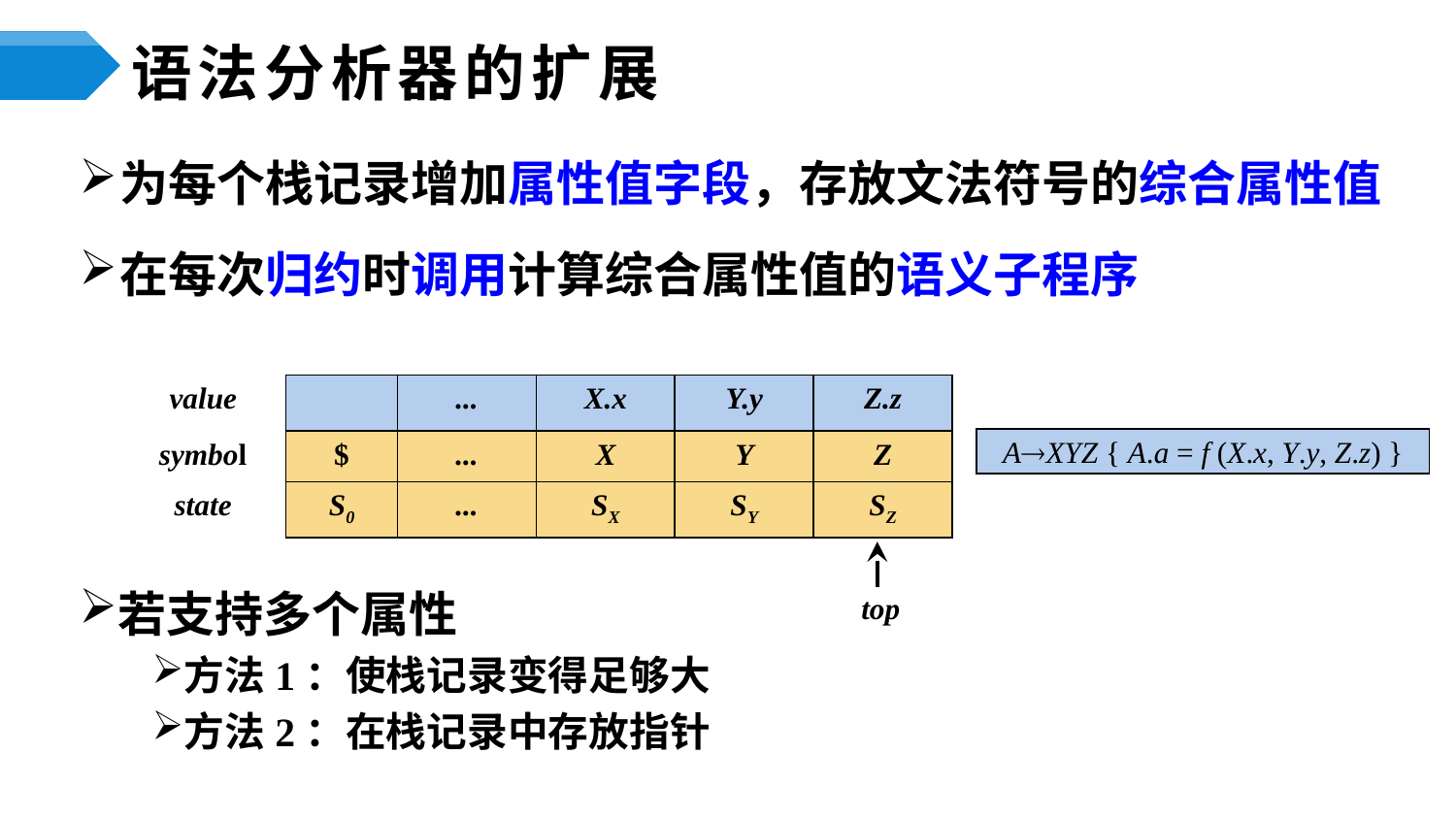

# 语法分析器的扩展

为每个栈记录增加属性值字段，存放文法符号的综合属性值
在每次归约时调用计算综合属性值的语义子程序

若支持多个属性
方法1：使栈记录变得足够大
方法2：在栈记录中存放指针

| value |  | ... | X.x | Y.y | Z.z |
| --- | --- | --- | --- | --- | --- |
| symbol | $ | ... | X | Y | Z |
| state | S0 | ... | SX | SY | SZ |
A→XYZ { A.a = f (X.x, Y.y, Z.z) }
top